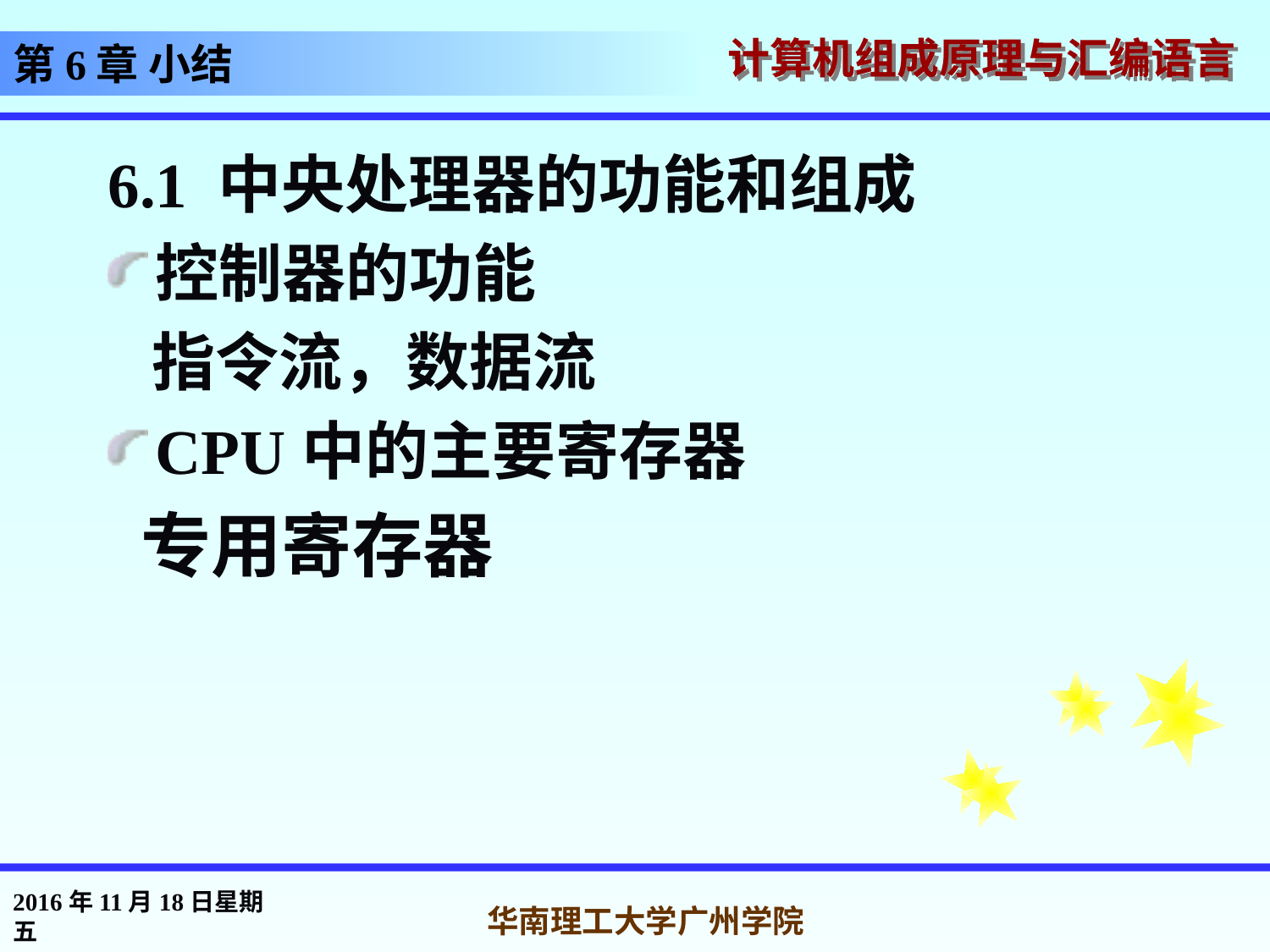

# 第6章 小结
6.1 中央处理器的功能和组成
控制器的功能
  指令流，数据流
CPU中的主要寄存器
 专用寄存器
2016年11月18日星期五
华南理工大学广州学院